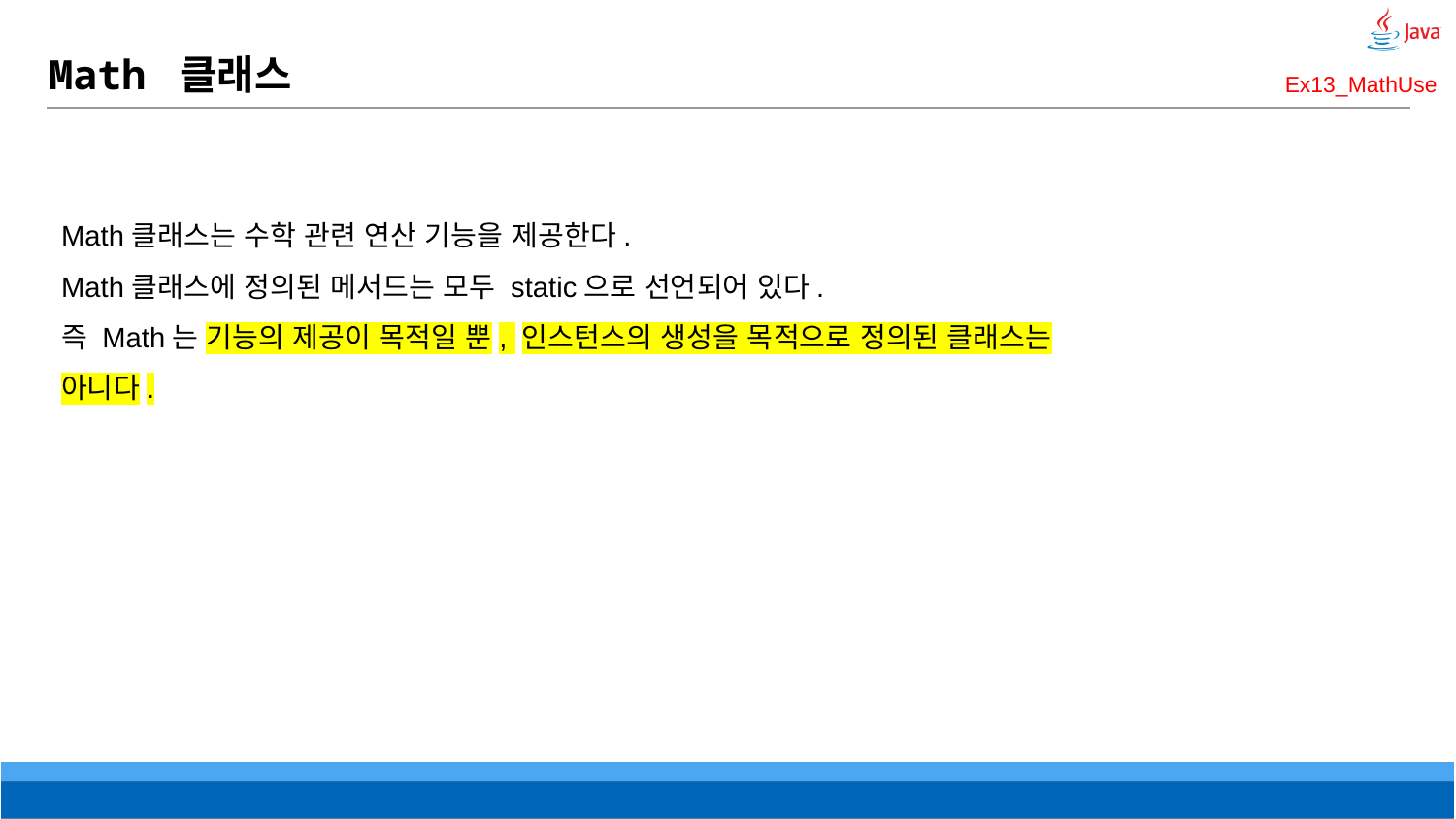

# Math 클래스
Ex13_MathUse
Math클래스는 수학 관련 연산 기능을 제공한다.
Math클래스에 정의된 메서드는 모두 static으로 선언되어 있다.
즉 Math는 기능의 제공이 목적일 뿐, 인스턴스의 생성을 목적으로 정의된 클래스는 아니다.